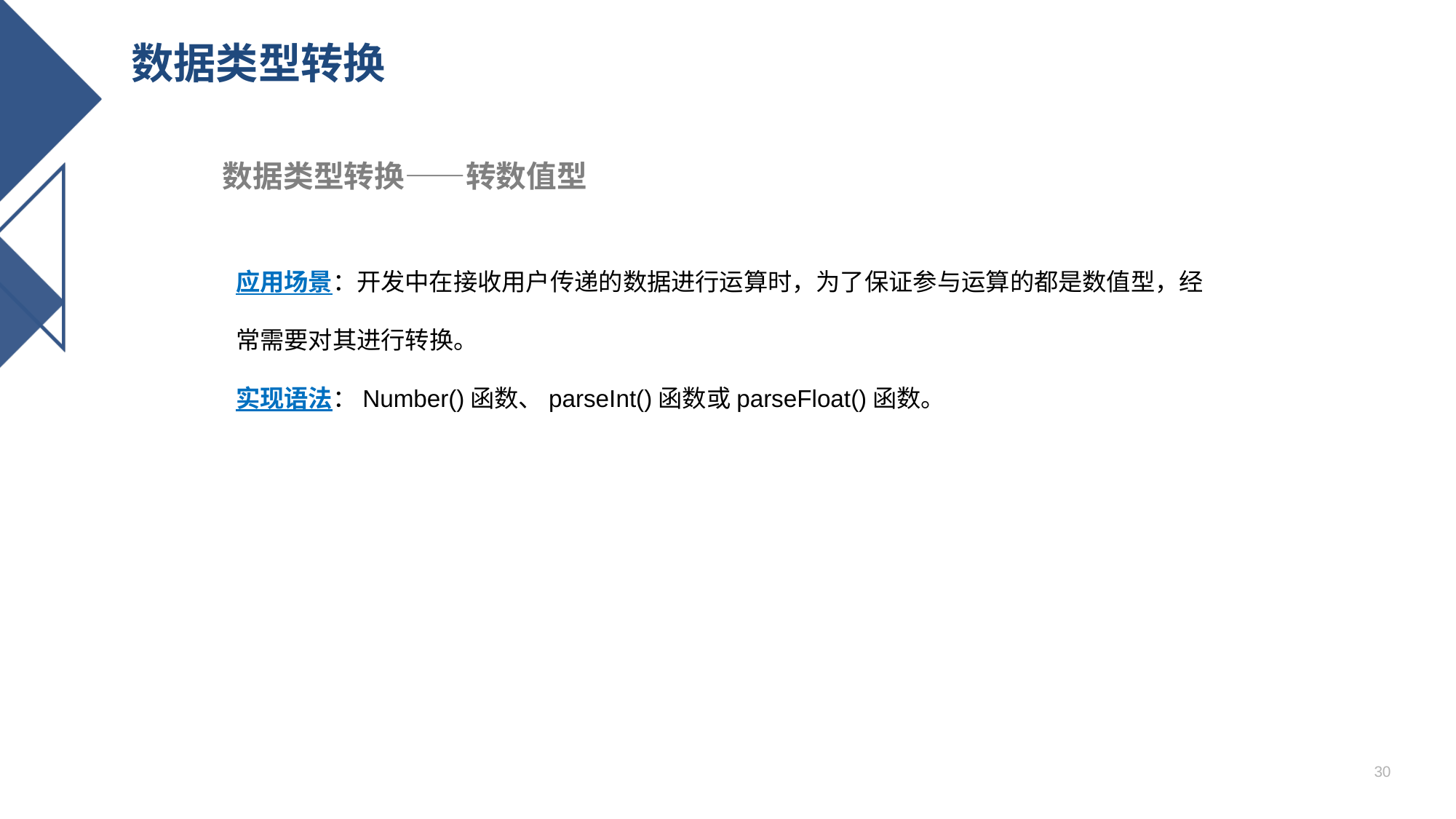

# 数据类型转换
数据类型转换——转数值型
应用场景：开发中在接收用户传递的数据进行运算时，为了保证参与运算的都是数值型，经常需要对其进行转换。
实现语法：Number()函数、parseInt()函数或parseFloat()函数。
30